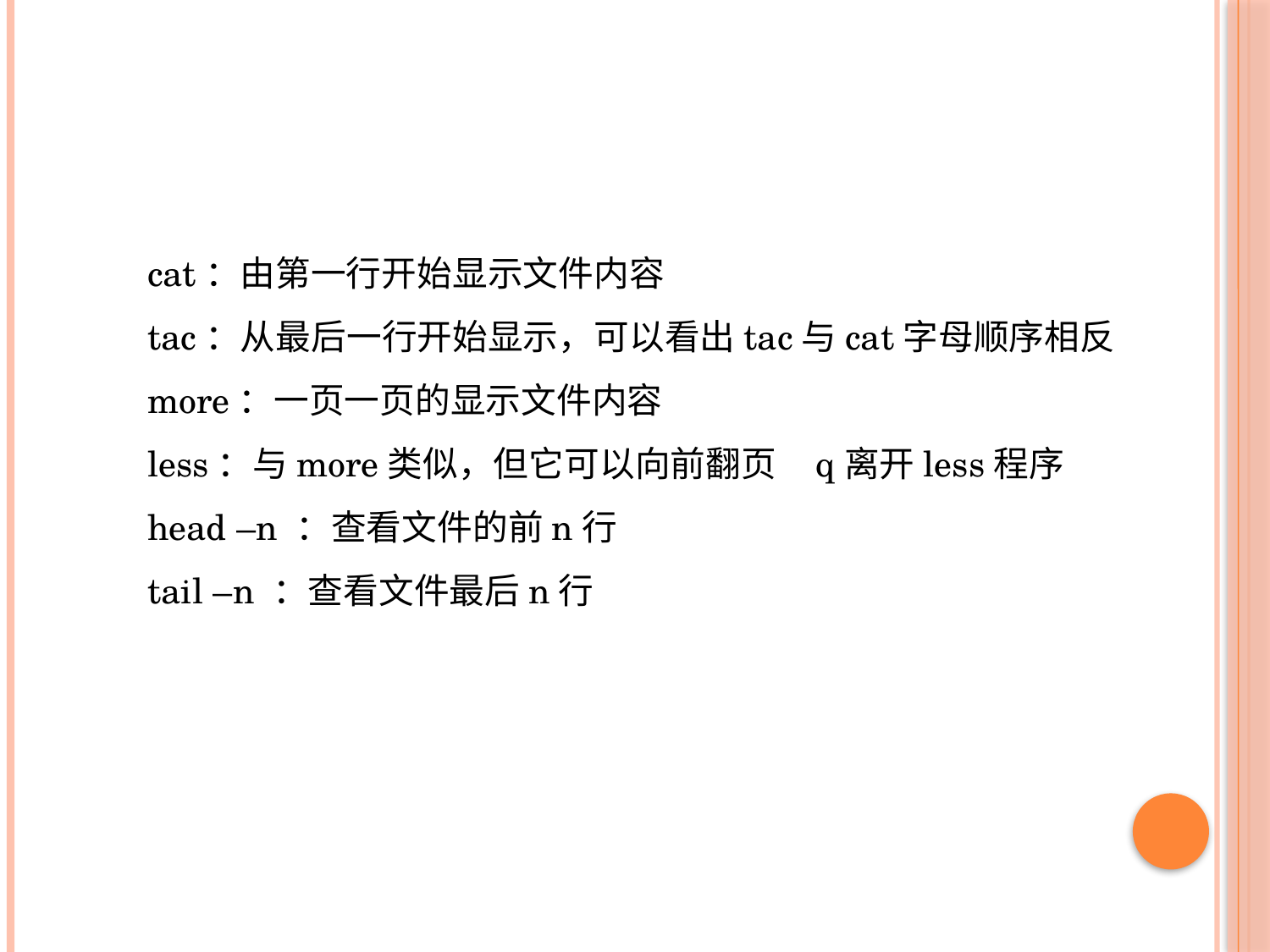

cat：由第一行开始显示文件内容
tac：从最后一行开始显示，可以看出tac与cat字母顺序相反
more：一页一页的显示文件内容
less：与more类似，但它可以向前翻页    q离开less程序
head –n ：查看文件的前n行
tail –n ：查看文件最后n行